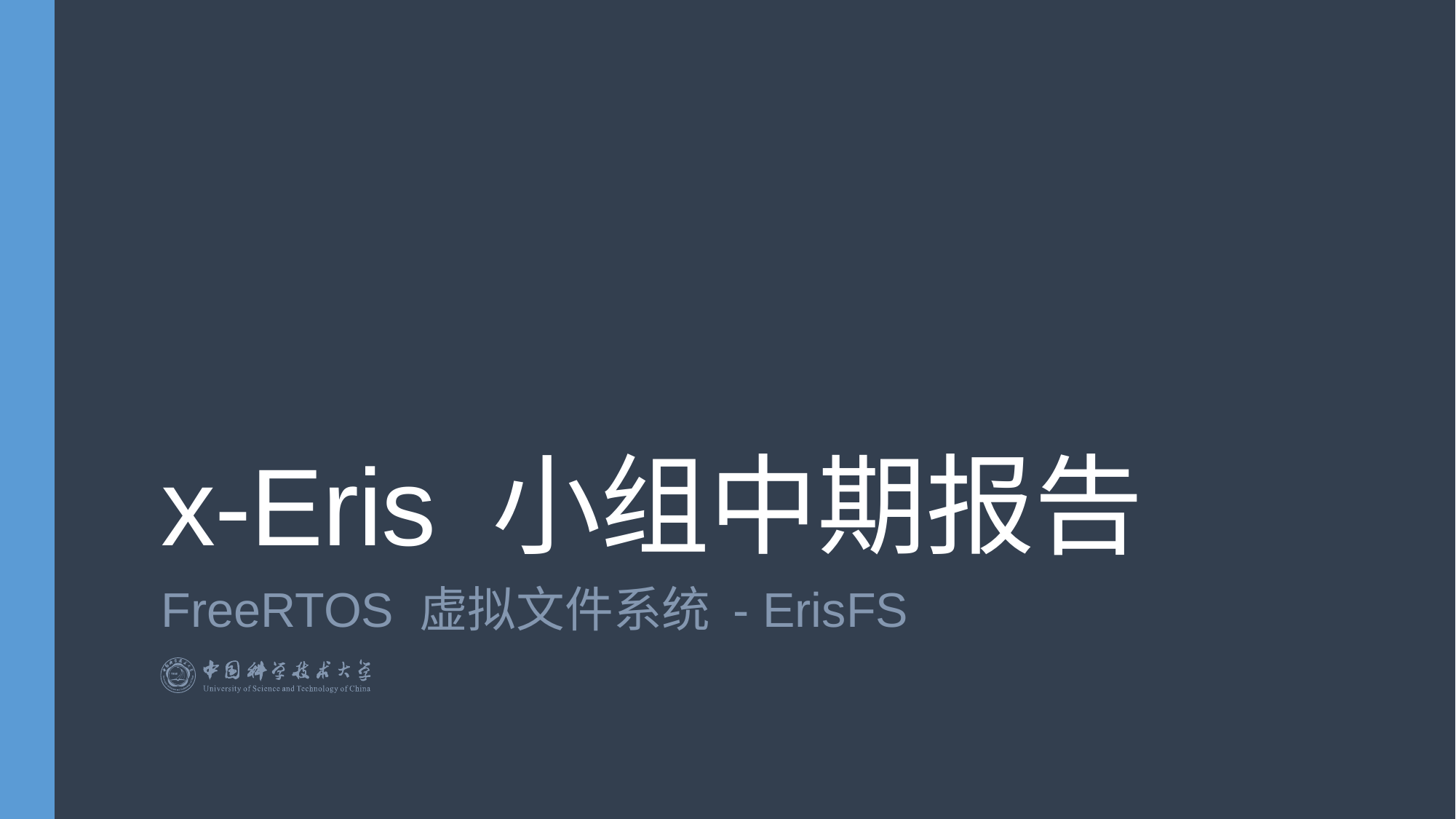

# x-Eris 小组中期报告
FreeRTOS 虚拟文件系统 - ErisFS